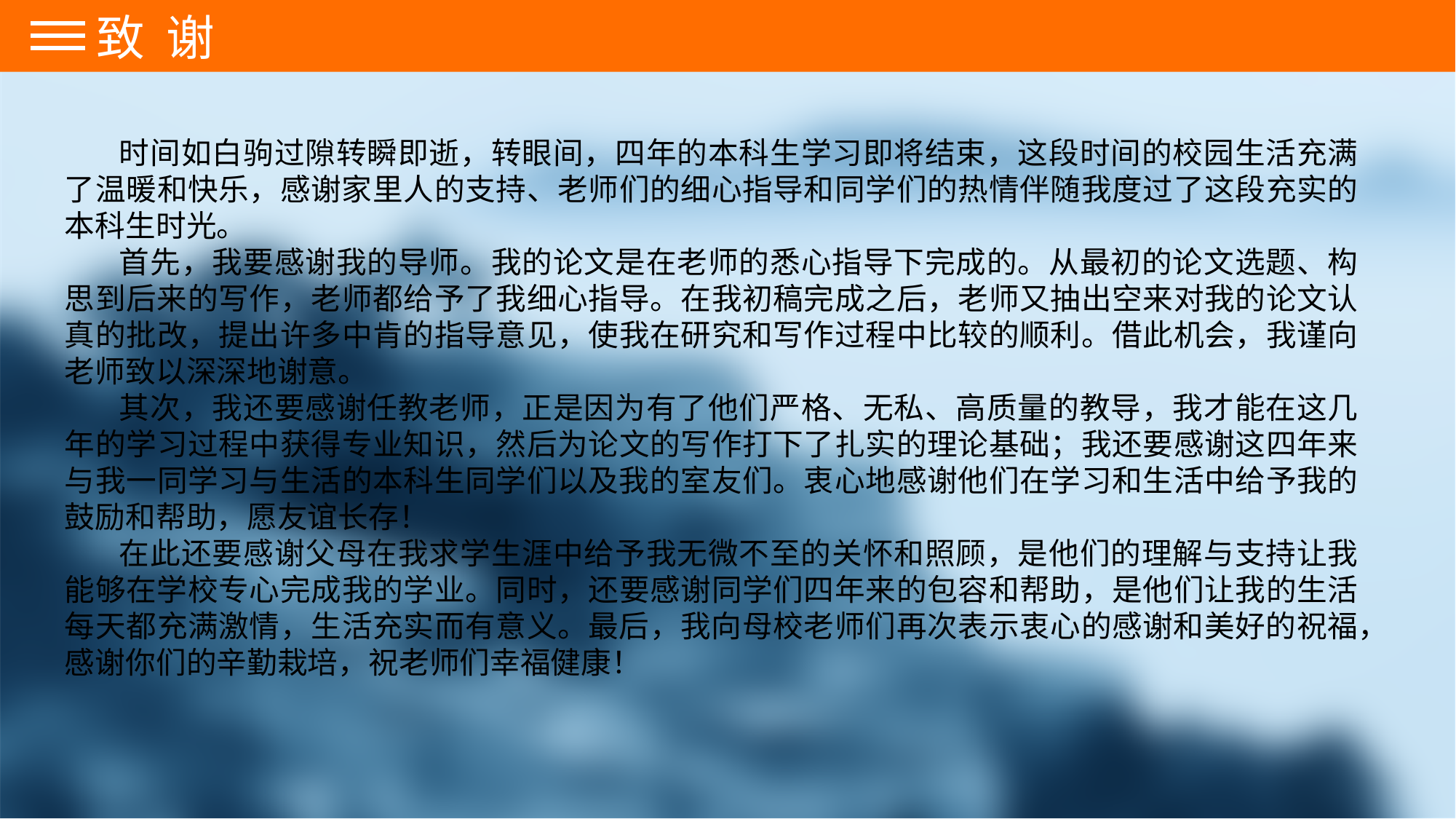

致  谢
时间如白驹过隙转瞬即逝，转眼间，四年的本科生学习即将结束，这段时间的校园生活充满了温暖和快乐，感谢家里人的支持、老师们的细心指导和同学们的热情伴随我度过了这段充实的本科生时光。
首先，我要感谢我的导师。我的论文是在老师的悉心指导下完成的。从最初的论文选题、构思到后来的写作，老师都给予了我细心指导。在我初稿完成之后，老师又抽出空来对我的论文认真的批改，提出许多中肯的指导意见，使我在研究和写作过程中比较的顺利。借此机会，我谨向老师致以深深地谢意。
其次，我还要感谢任教老师，正是因为有了他们严格、无私、高质量的教导，我才能在这几年的学习过程中获得专业知识，然后为论文的写作打下了扎实的理论基础；我还要感谢这四年来与我一同学习与生活的本科生同学们以及我的室友们。衷心地感谢他们在学习和生活中给予我的鼓励和帮助，愿友谊长存！
在此还要感谢父母在我求学生涯中给予我无微不至的关怀和照顾，是他们的理解与支持让我能够在学校专心完成我的学业。同时，还要感谢同学们四年来的包容和帮助，是他们让我的生活每天都充满激情，生活充实而有意义。最后，我向母校老师们再次表示衷心的感谢和美好的祝福，感谢你们的辛勤栽培，祝老师们幸福健康！